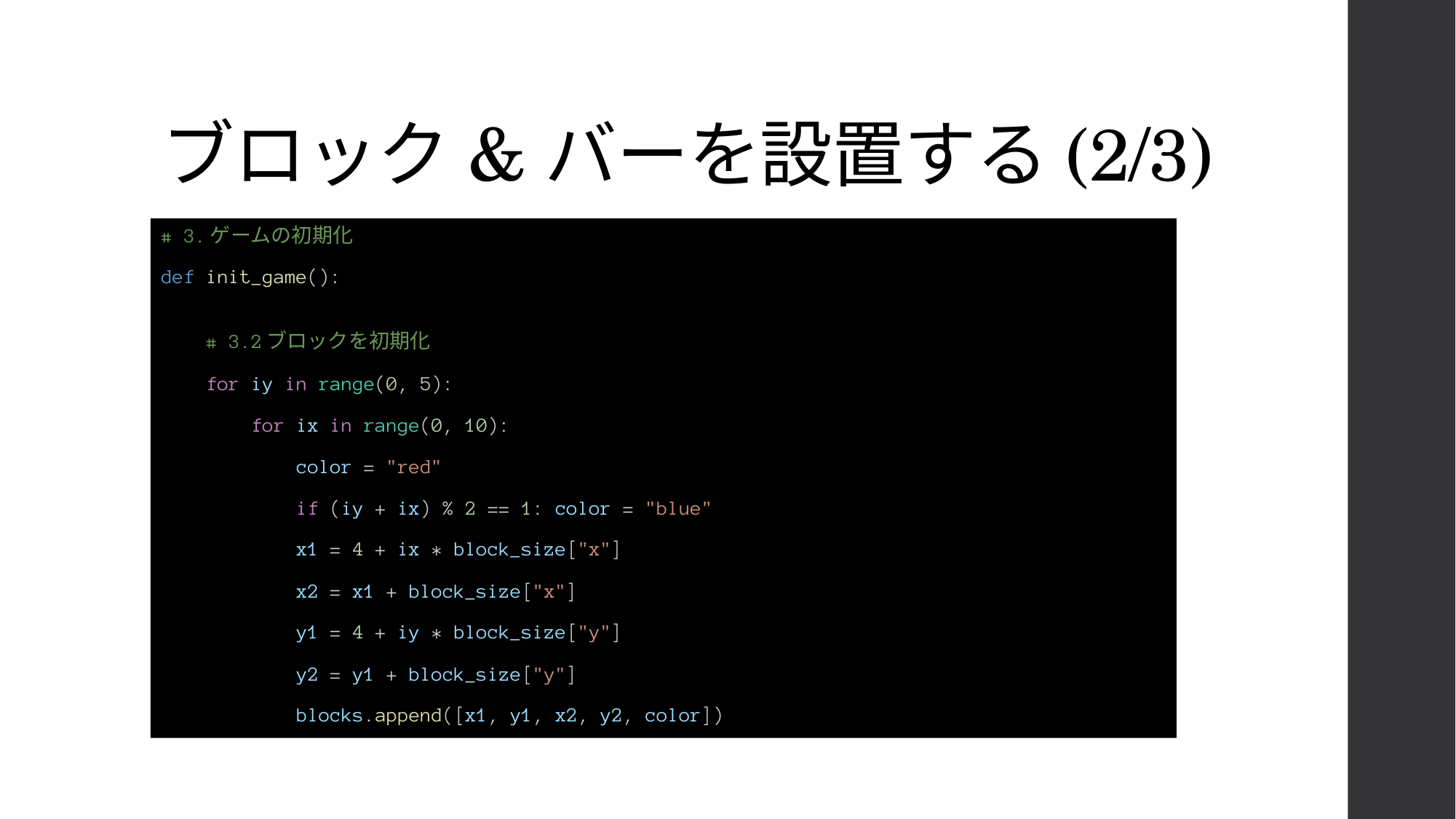

# ブロック&バーを設置する(2/3)
# 3.ゲームの初期化
def init_game():
    # 3.2ブロックを初期化
    for iy in range(0, 5):
        for ix in range(0, 10):
            color = "red"
            if (iy + ix) % 2 == 1: color = "blue"
            x1 = 4 + ix * block_size["x"]
            x2 = x1 + block_size["x"]
            y1 = 4 + iy * block_size["y"]
            y2 = y1 + block_size["y"]
            blocks.append([x1, y1, x2, y2, color])